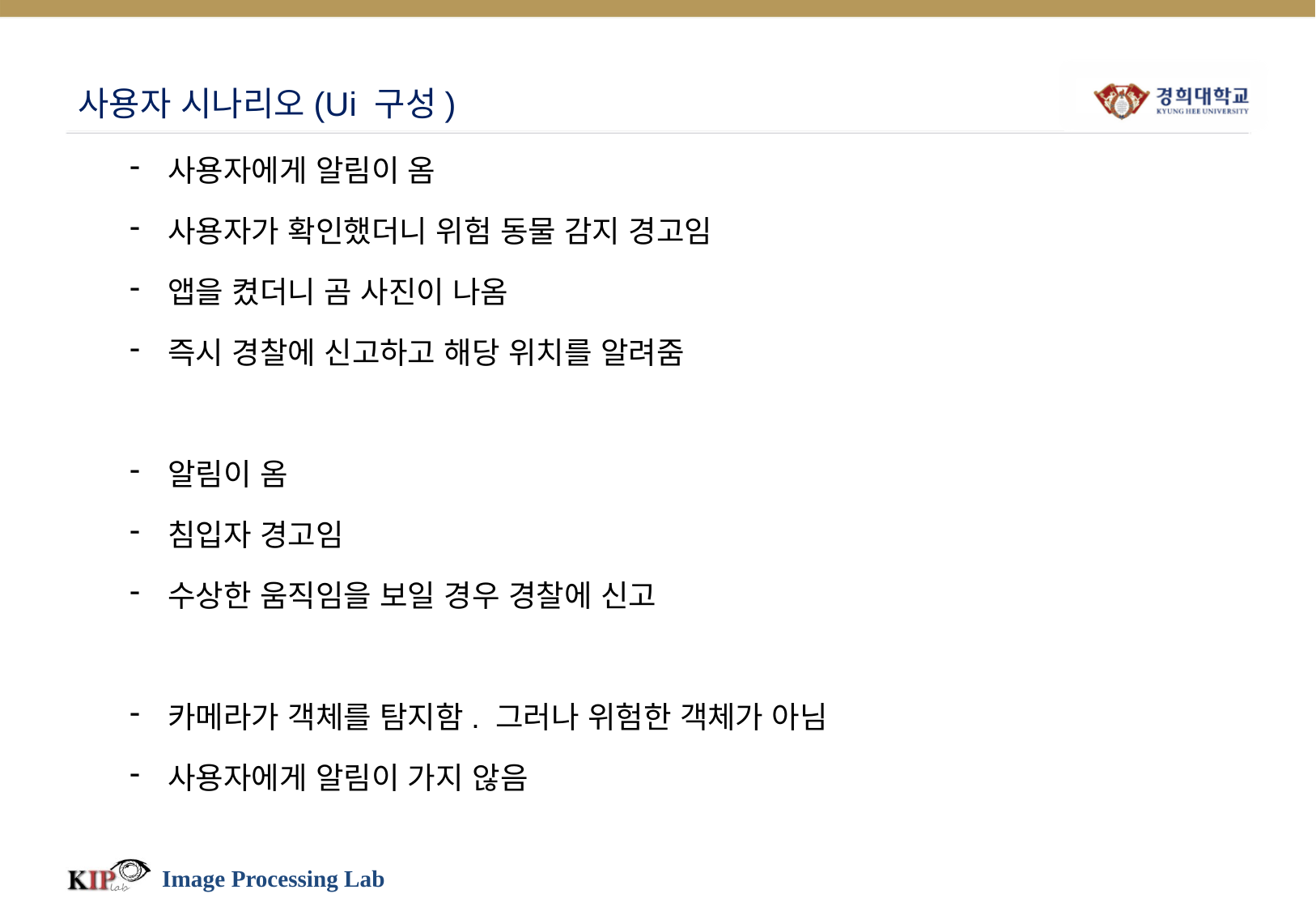

# 사용자 시나리오(Ui 구성)
사용자에게 알림이 옴
사용자가 확인했더니 위험 동물 감지 경고임
앱을 켰더니 곰 사진이 나옴
즉시 경찰에 신고하고 해당 위치를 알려줌

알림이 옴
침입자 경고임
수상한 움직임을 보일 경우 경찰에 신고

카메라가 객체를 탐지함. 그러나 위험한 객체가 아님
사용자에게 알림이 가지 않음
Image Processing Lab